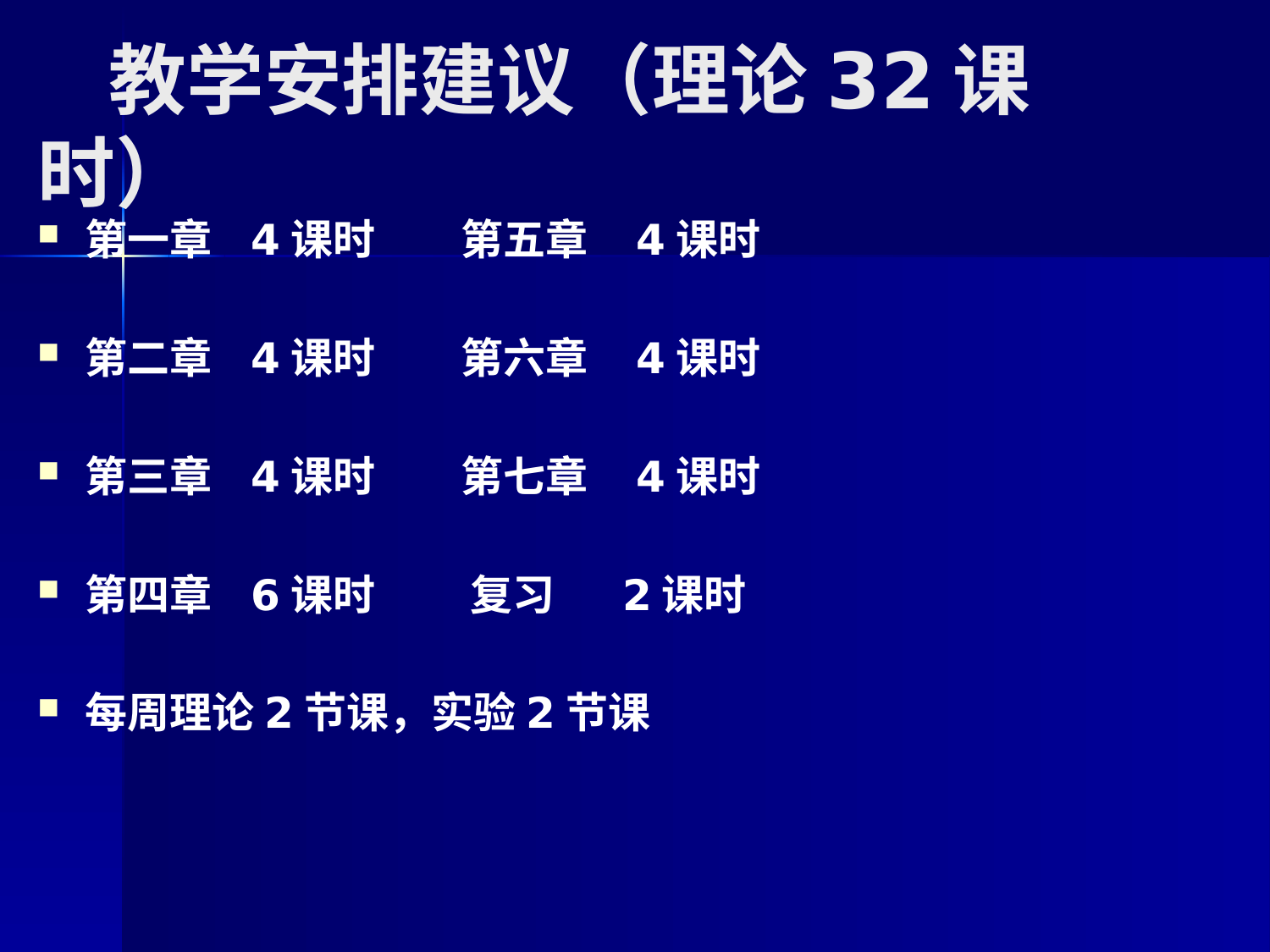

# 教学安排建议（理论32课时）
第一章   4课时         第五章    4课时

第二章   4课时         第六章    4课时

第三章   4课时         第七章    4课时

第四章   6课时          复习      2课时

每周理论2节课，实验2节课